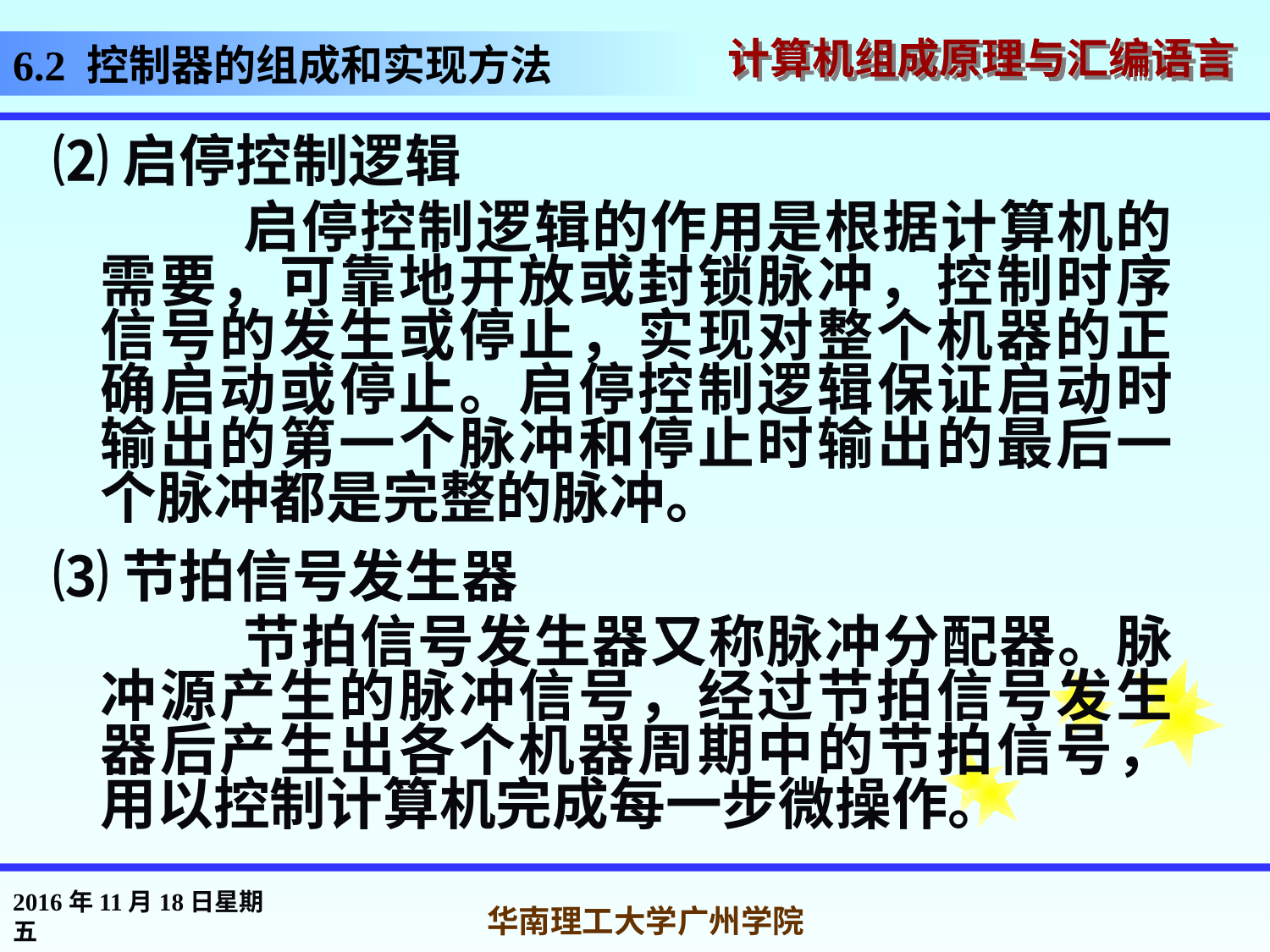

# 6.2 控制器的组成和实现方法
⑵启停控制逻辑
            启停控制逻辑的作用是根据计算机的需要，可靠地开放或封锁脉冲，控制时序信号的发生或停止，实现对整个机器的正确启动或停止。启停控制逻辑保证启动时输出的第一个脉冲和停止时输出的最后一个脉冲都是完整的脉冲。
⑶节拍信号发生器
            节拍信号发生器又称脉冲分配器。脉冲源产生的脉冲信号，经过节拍信号发生器后产生出各个机器周期中的节拍信号，用以控制计算机完成每一步微操作。
2016年11月18日星期五
华南理工大学广州学院